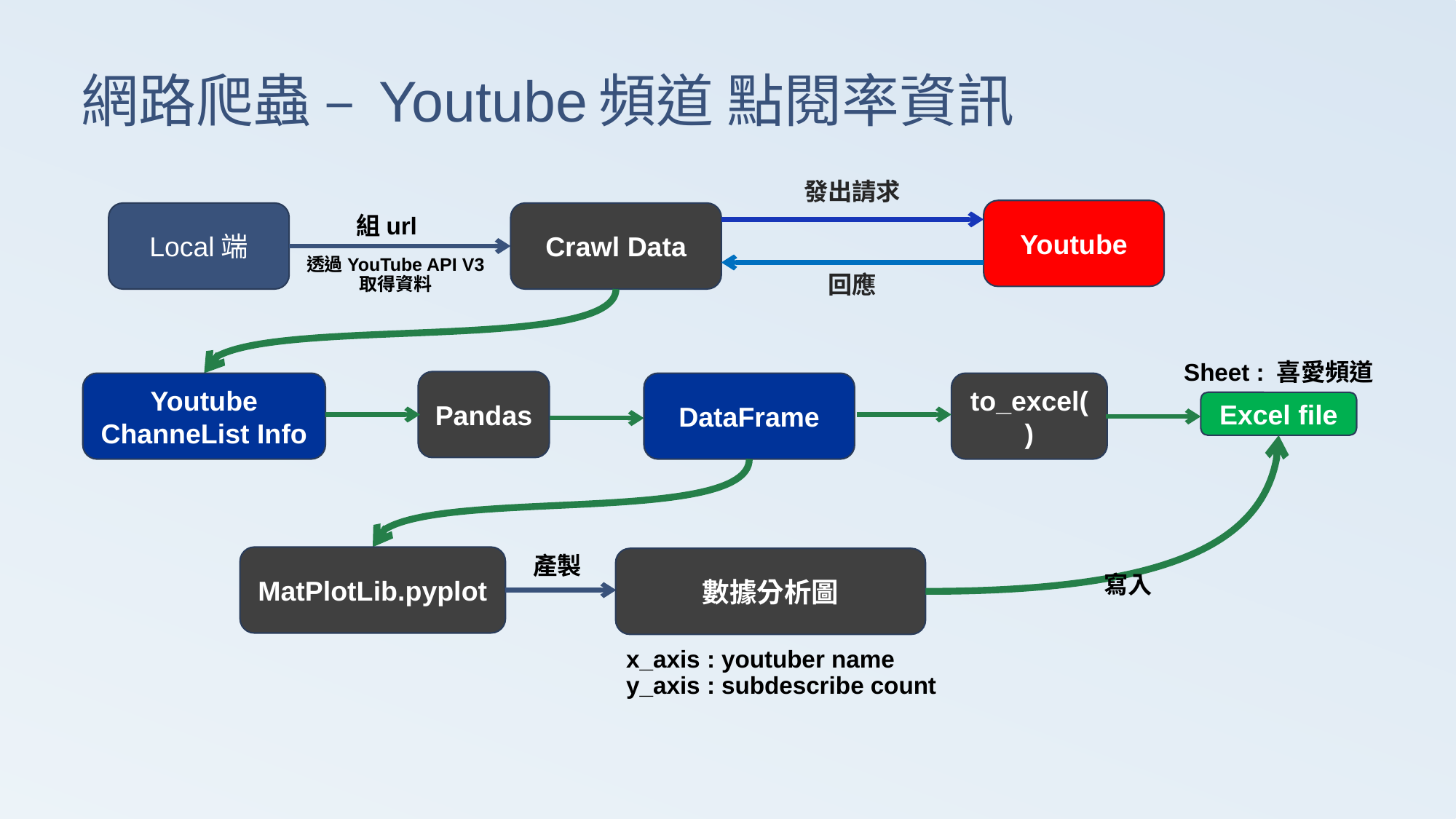

# 網路爬蟲 – Youtube頻道 點閱率資訊
發出請求
Youtube
Local端
Crawl Data
組url
透過YouTube API V3
取得資料
回應
Sheet : 喜愛頻道
Pandas
Youtube
ChanneList Info
DataFrame
to_excel()
Excel file
MatPlotLib.pyplot
產製
數據分析圖
寫入
x_axis : youtuber name
y_axis : subdescribe count